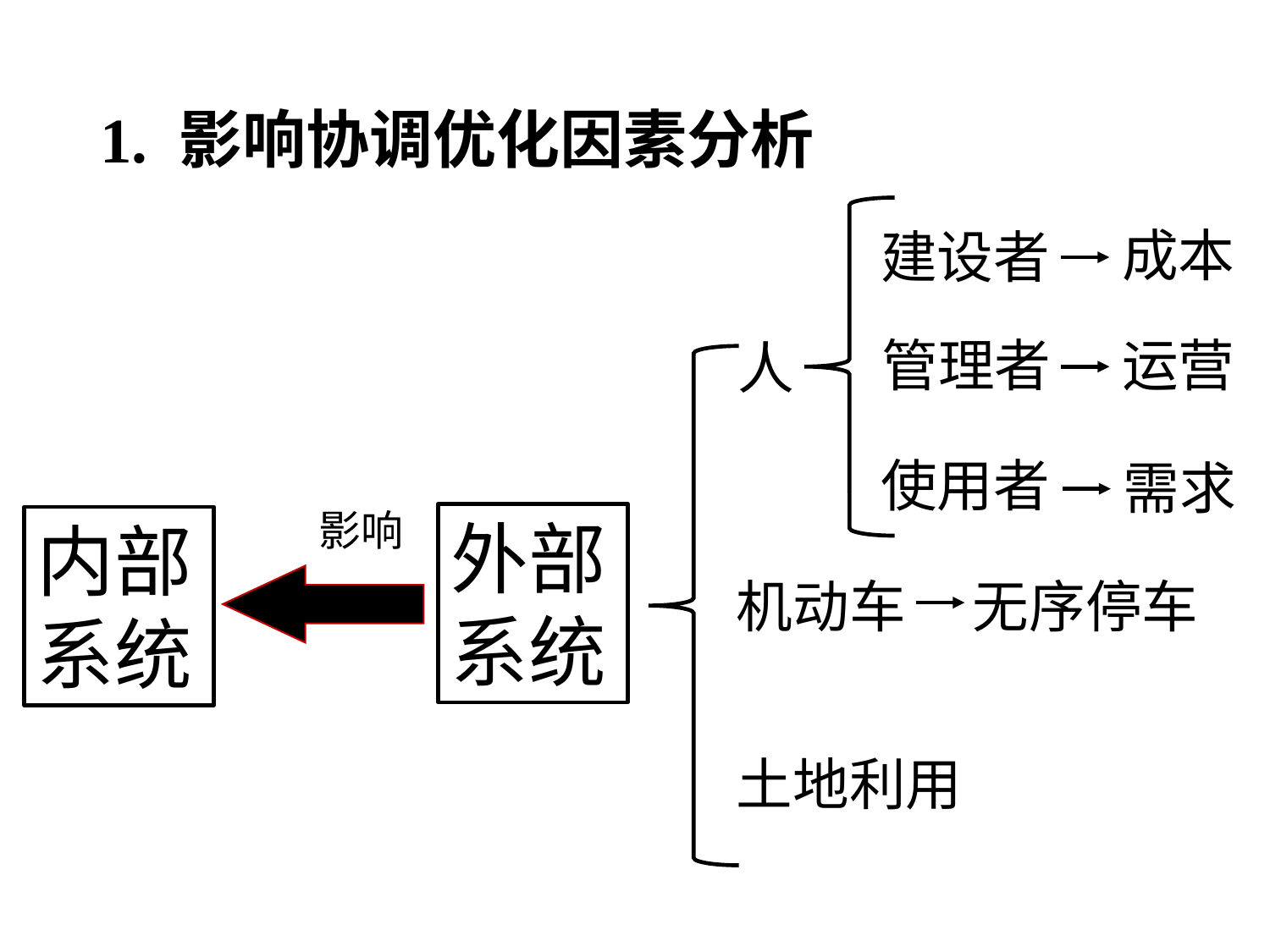

# 1. 影响协调优化因素分析

成本
建设者
运营
管理者
人

使用者
需求
影响
外部系统
内部系统
机动车
无序停车

土地利用